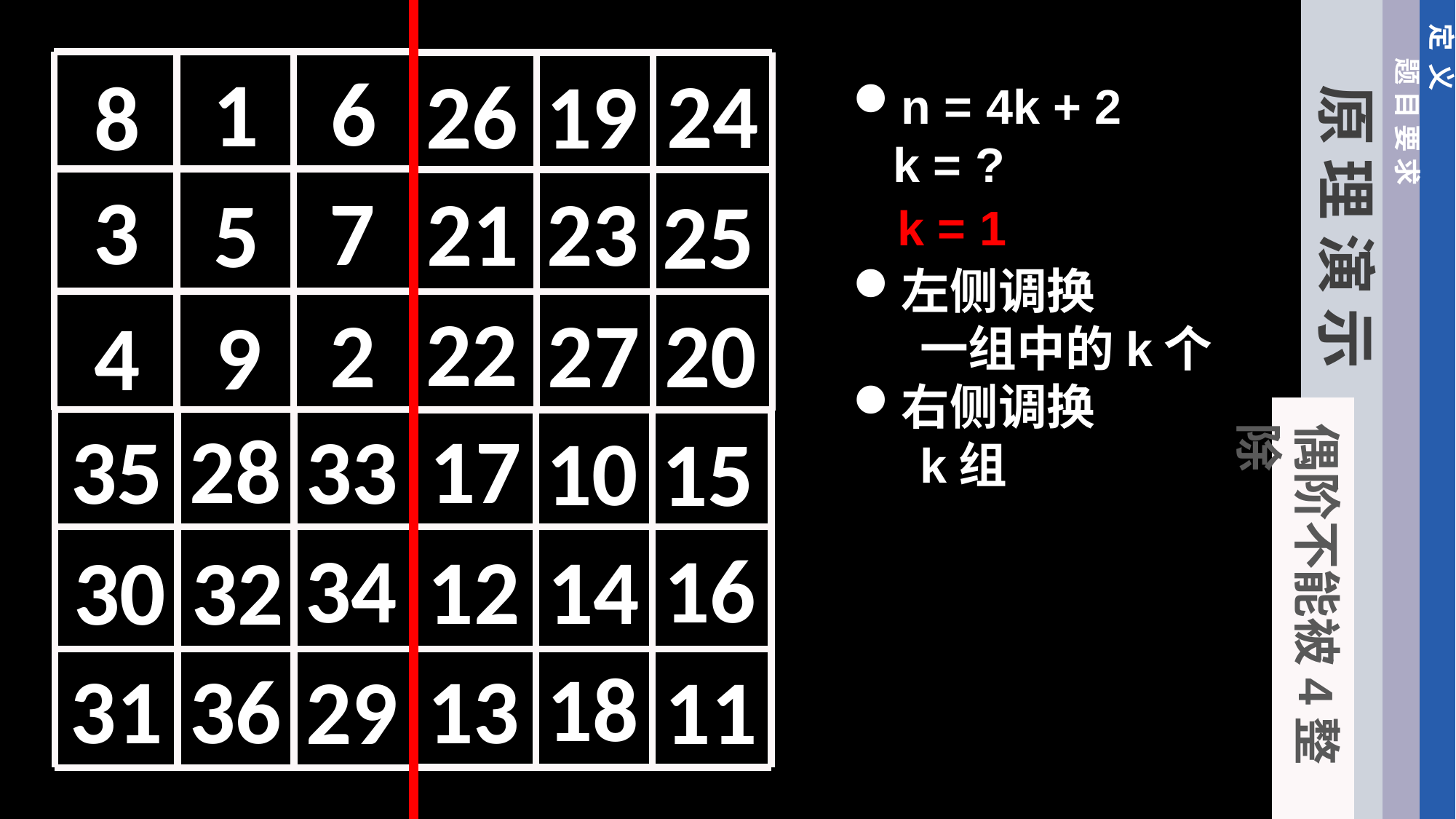

定  义
题 目 要 求
6
1
24
19
26
8
n = 4k + 2
   k = ?
原 理 演 示
3
7
23
21
5
25
k = 1
左侧调换
     一组中的k个
右侧调换
     k组
22
2
27
20
9
4

偶阶不能被4整除
17
28
35
33
10
15
16
34
12
14
32
30
18
36
31
13
11
29